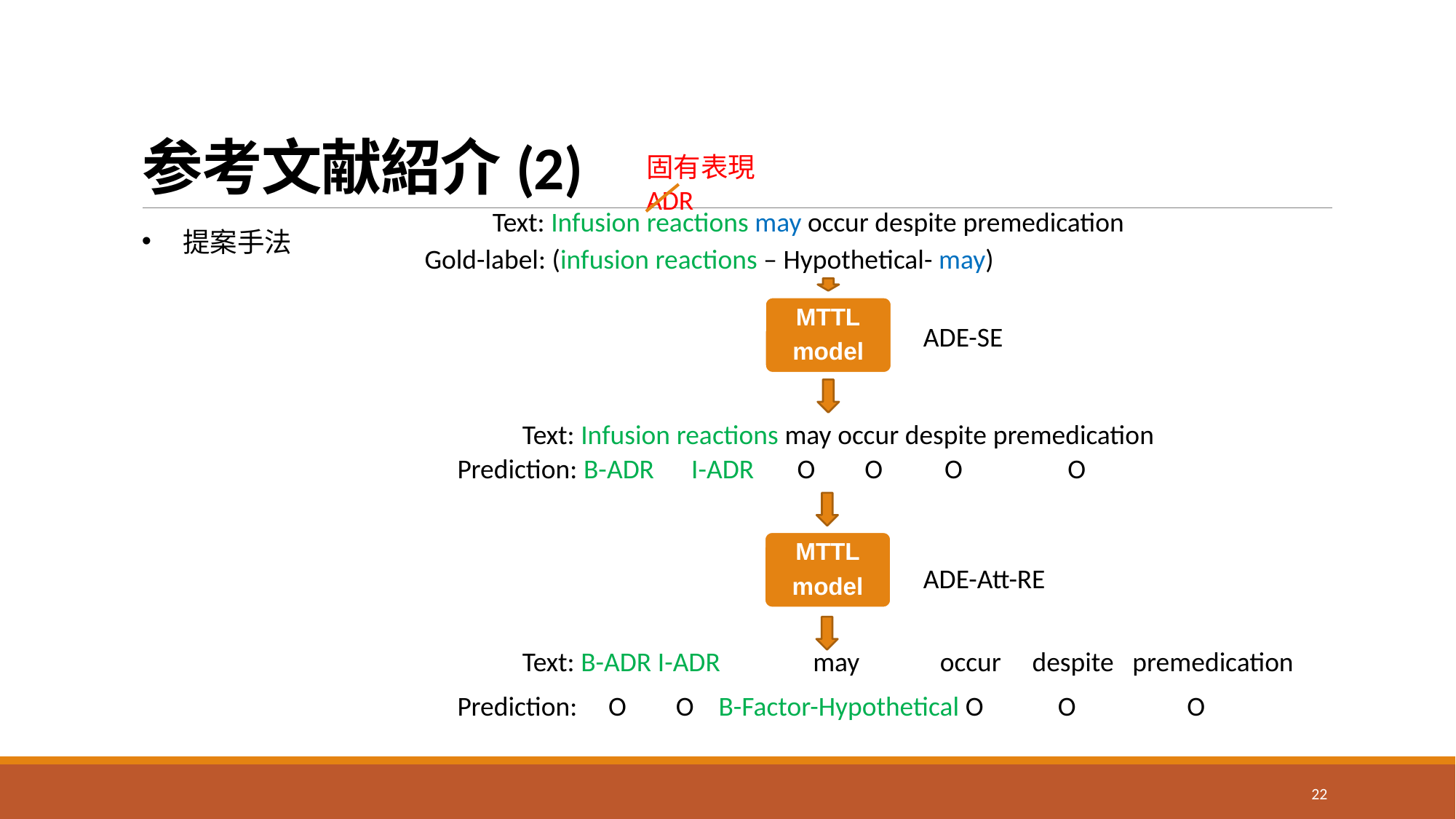

# 参考文献紹介(2)
固有表現ADR
Text: Infusion reactions may occur despite premedication
提案手法
Gold-label: (infusion reactions – Hypothetical- may)

MTTL
model
ADE-SE

Text: Infusion reactions may occur despite premedication
Prediction: B-ADR      I-ADR       O        O          O                 O

MTTL
model
ADE-Att-RE

Text: B-ADR I-ADR               may             occur     despite   premedication
Prediction:     O        O    B-Factor-Hypothetical O            O                  O
22